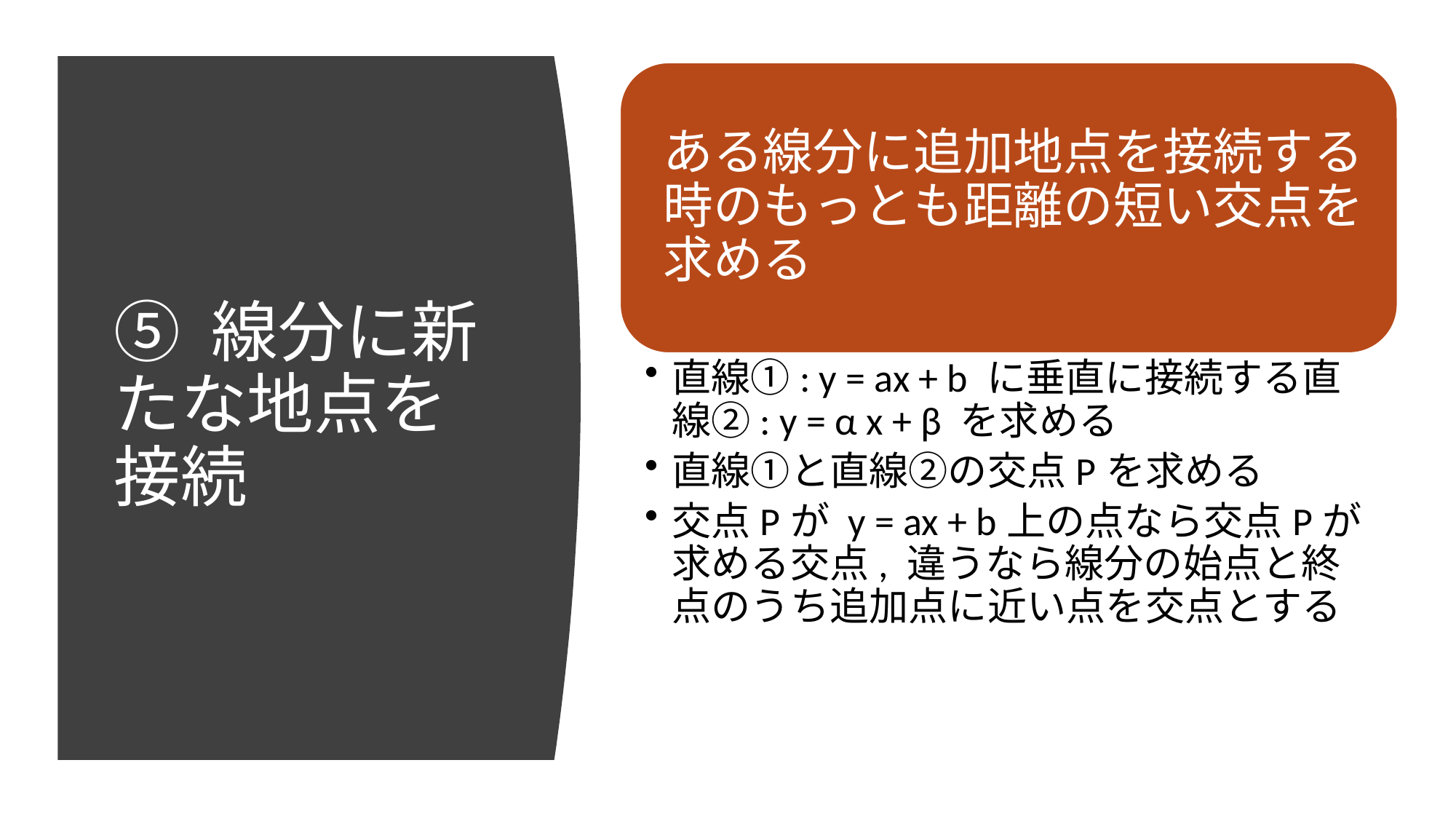

ある線分に追加地点を接続する時のもっとも距離の短い交点を求める
直線①: y = ax + b に垂直に接続する直線②: y = α x + β を求める
直線①と直線②の交点Pを求める
交点Pが y = ax + b上の点なら交点Pが求める交点, 違うなら線分の始点と終点のうち追加点に近い点を交点とする

# ⑤ 線分に新たな地点を接続